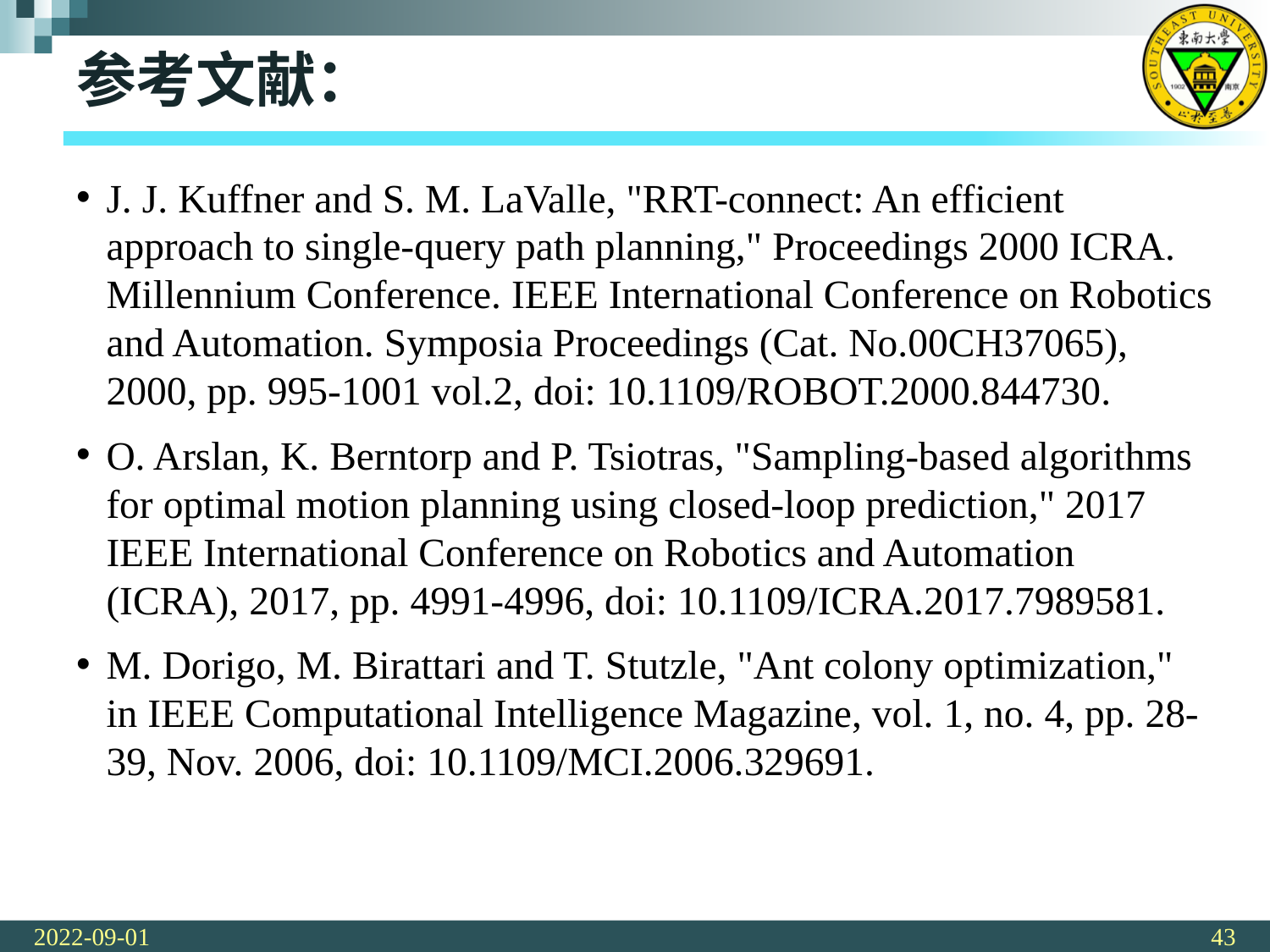

# 参考文献：
J. J. Kuffner and S. M. LaValle, "RRT-connect: An efficient approach to single-query path planning," Proceedings 2000 ICRA. Millennium Conference. IEEE International Conference on Robotics and Automation. Symposia Proceedings (Cat. No.00CH37065), 2000, pp. 995-1001 vol.2, doi: 10.1109/ROBOT.2000.844730.
O. Arslan, K. Berntorp and P. Tsiotras, "Sampling-based algorithms for optimal motion planning using closed-loop prediction," 2017 IEEE International Conference on Robotics and Automation (ICRA), 2017, pp. 4991-4996, doi: 10.1109/ICRA.2017.7989581.
M. Dorigo, M. Birattari and T. Stutzle, "Ant colony optimization," in IEEE Computational Intelligence Magazine, vol. 1, no. 4, pp. 28-39, Nov. 2006, doi: 10.1109/MCI.2006.329691.
2022-09-01
43